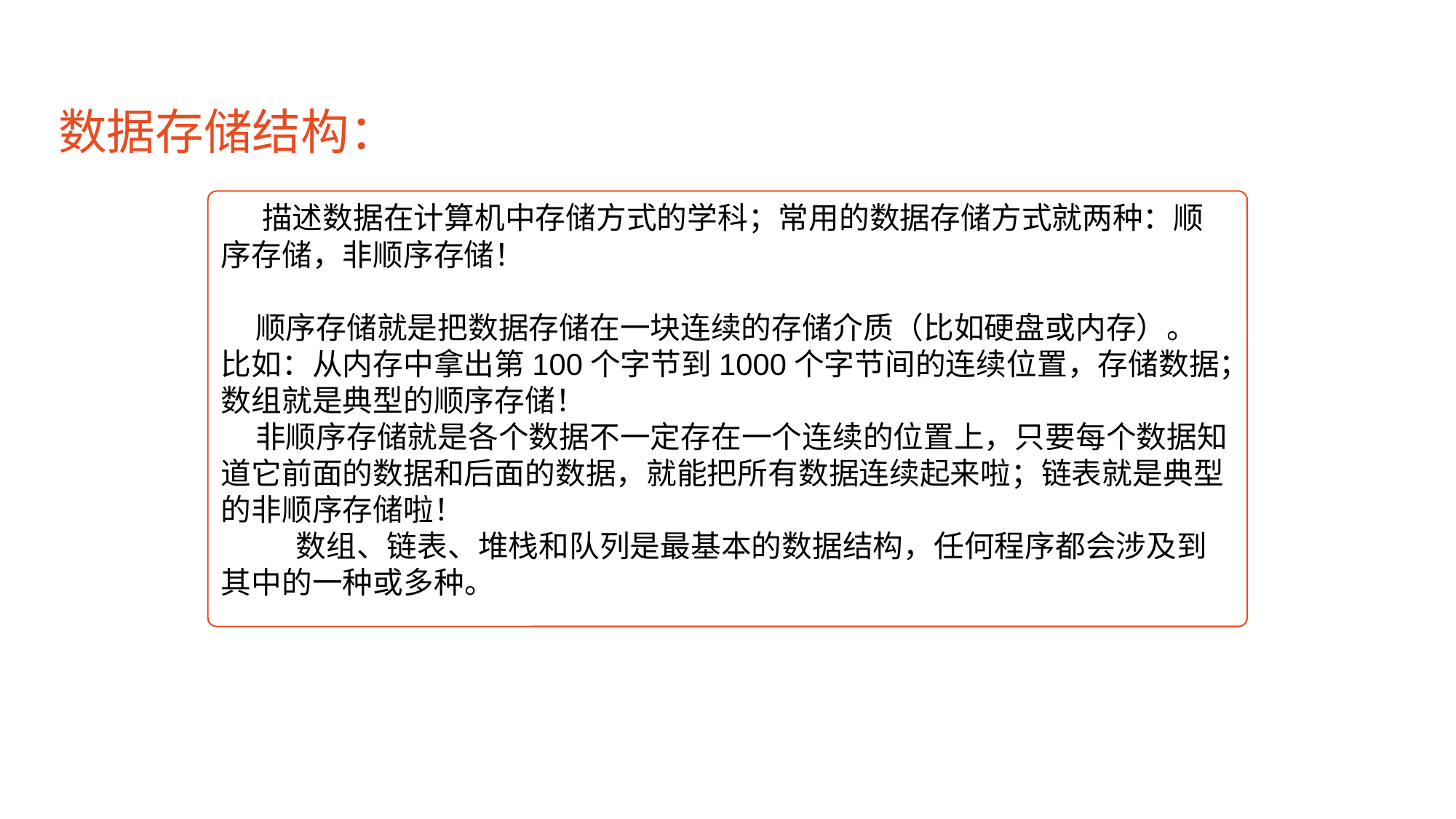

数据存储结构：

     描述数据在计算机中存储方式的学科；常用的数据存储方式就两种：顺序存储，非顺序存储！

    顺序存储就是把数据存储在一块连续的存储介质（比如硬盘或内存）。     比如：从内存中拿出第100个字节到1000个字节间的连续位置，存储数据；数组就是典型的顺序存储！
    非顺序存储就是各个数据不一定存在一个连续的位置上，只要每个数据知道它前面的数据和后面的数据，就能把所有数据连续起来啦；链表就是典型的非顺序存储啦！
   数组、链表、堆栈和队列是最基本的数据结构，任何程序都会涉及到其中的一种或多种。